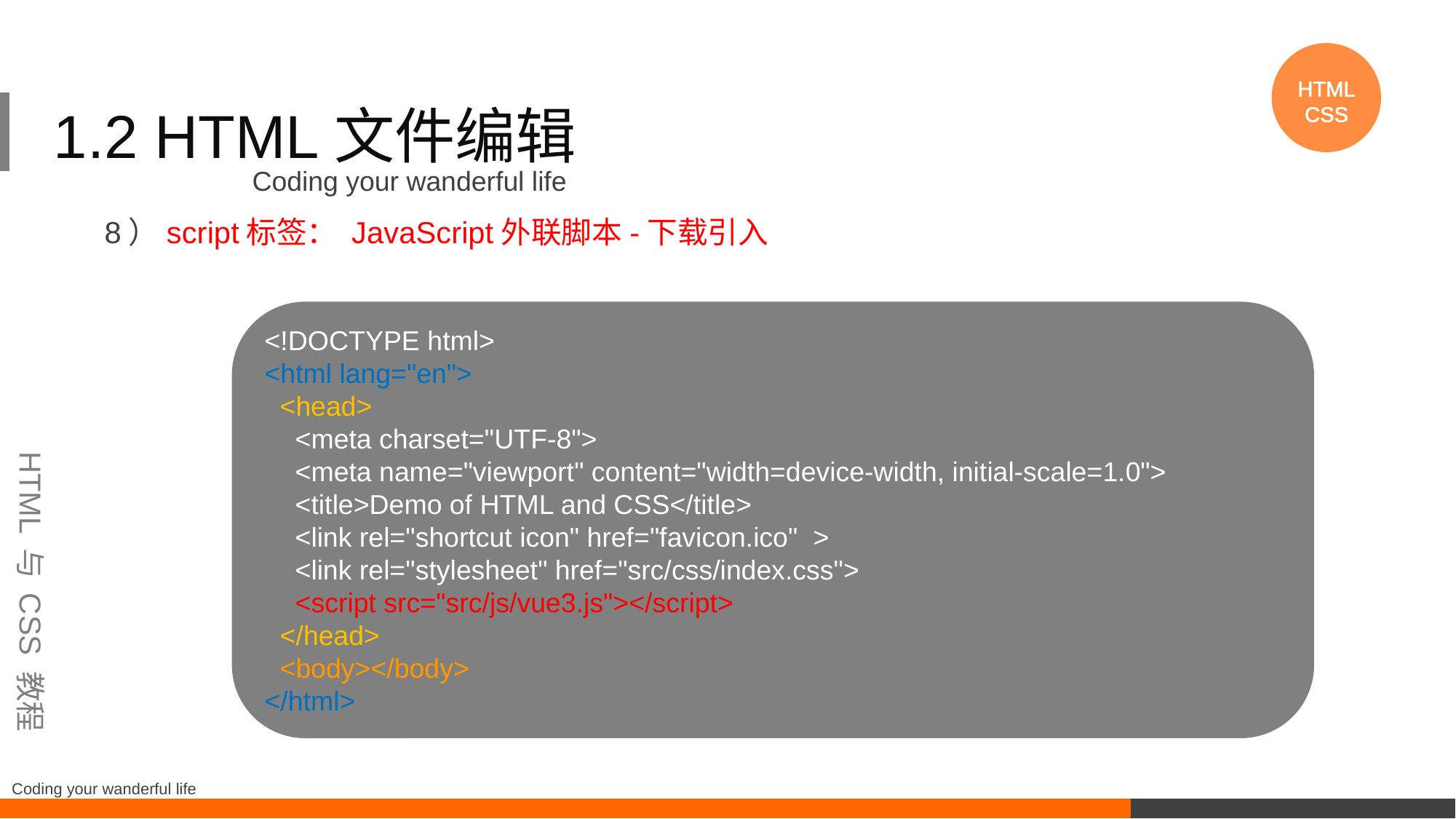

1.2 HTML文件编辑

HTML
CSS

Coding your wanderful life
8）script标签： JavaScript外联脚本-下载引入

HTML 与 CSS 教程
<!DOCTYPE html>
<html lang="en">
  <head>
    <meta charset="UTF-8">
    <meta name="viewport" content="width=device-width, initial-scale=1.0">
    <title>Demo of HTML and CSS</title>
    <link rel="shortcut icon" href="favicon.ico"  >
    <link rel="stylesheet" href="src/css/index.css">
    <script src="src/js/vue3.js"></script>
  </head>
  <body></body>
</html>
Coding your wanderful life